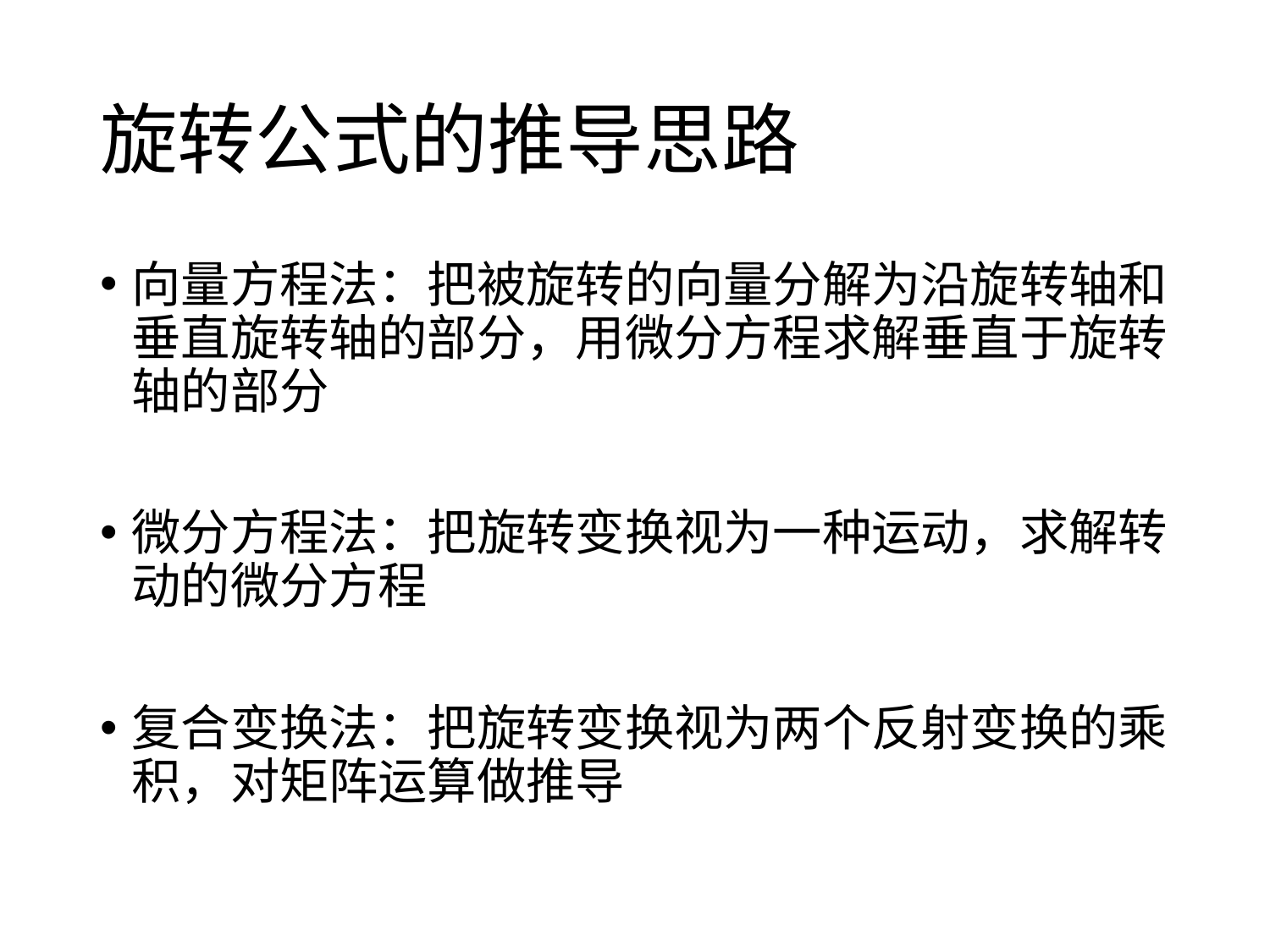

# 旋转公式的推导思路
向量方程法：把被旋转的向量分解为沿旋转轴和垂直旋转轴的部分，用微分方程求解垂直于旋转轴的部分

微分方程法：把旋转变换视为一种运动，求解转动的微分方程

复合变换法：把旋转变换视为两个反射变换的乘积，对矩阵运算做推导